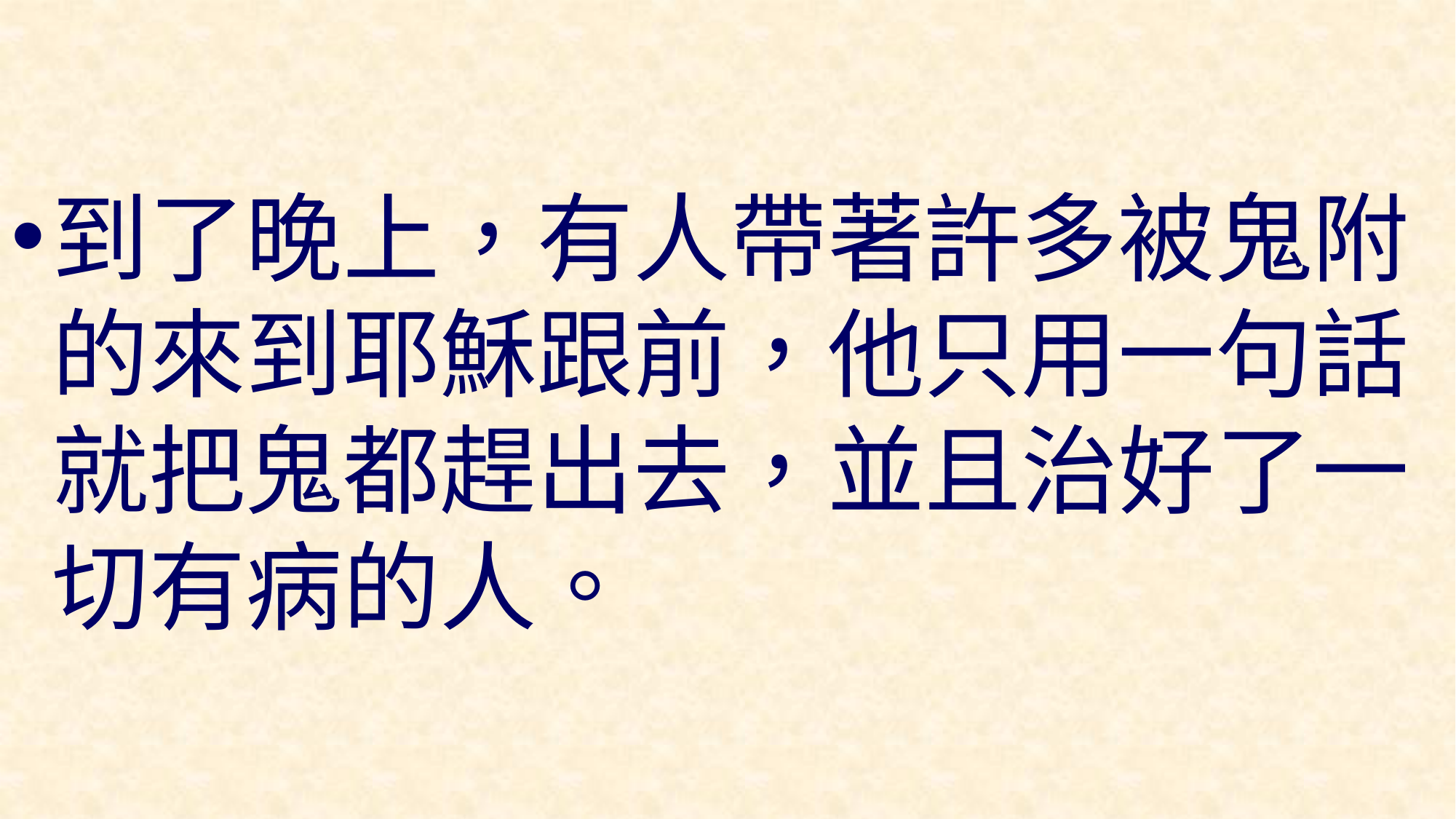

到了晚上，有人帶著許多被鬼附的來到耶穌跟前，他只用一句話就把鬼都趕出去，並且治好了一切有病的人。